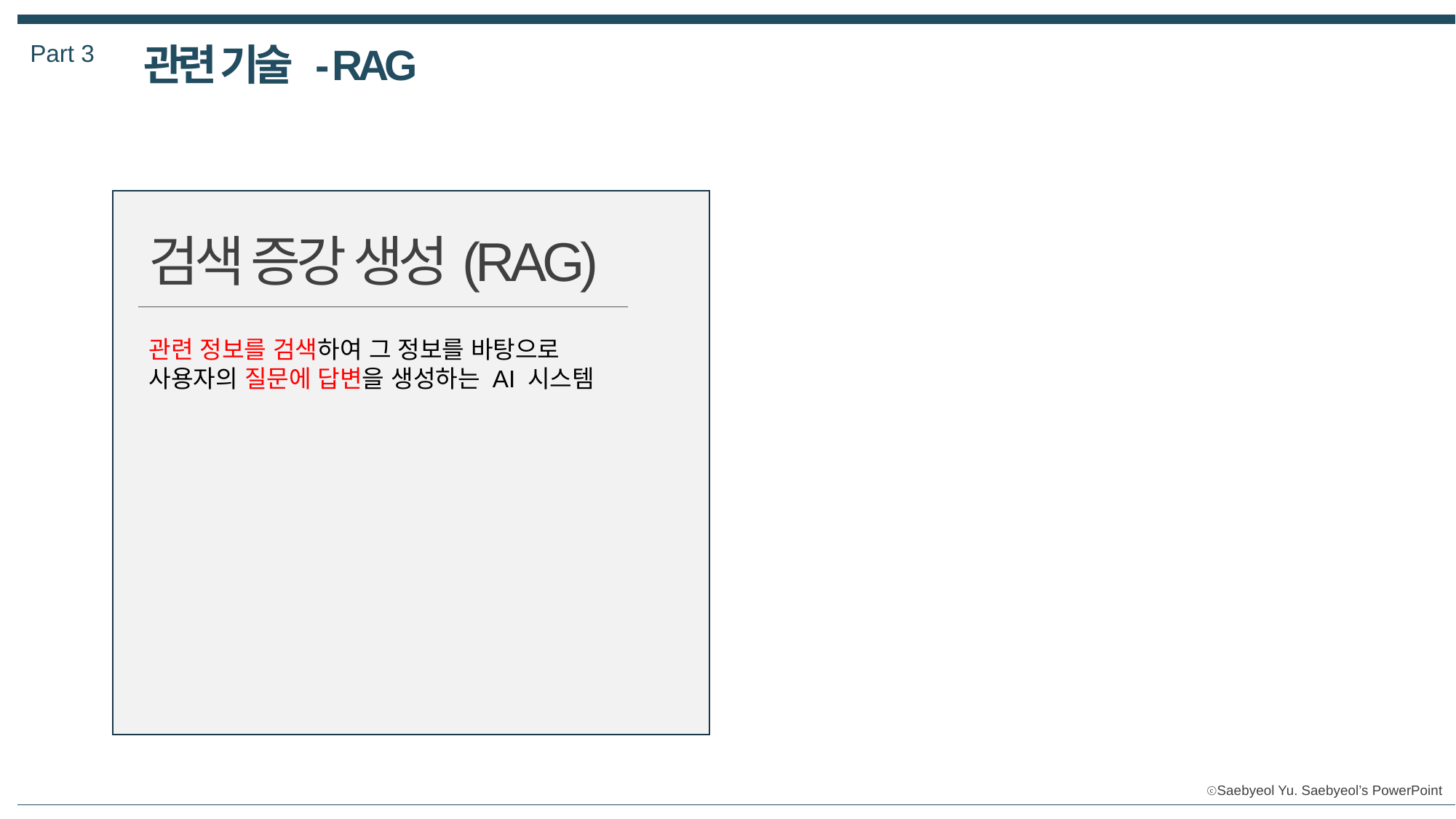

Part 3
관련 기술 - RAG

검색 증강 생성(RAG)
관련 정보를 검색하여 그 정보를 바탕으로 사용자의 질문에 답변을 생성하는 AI 시스템